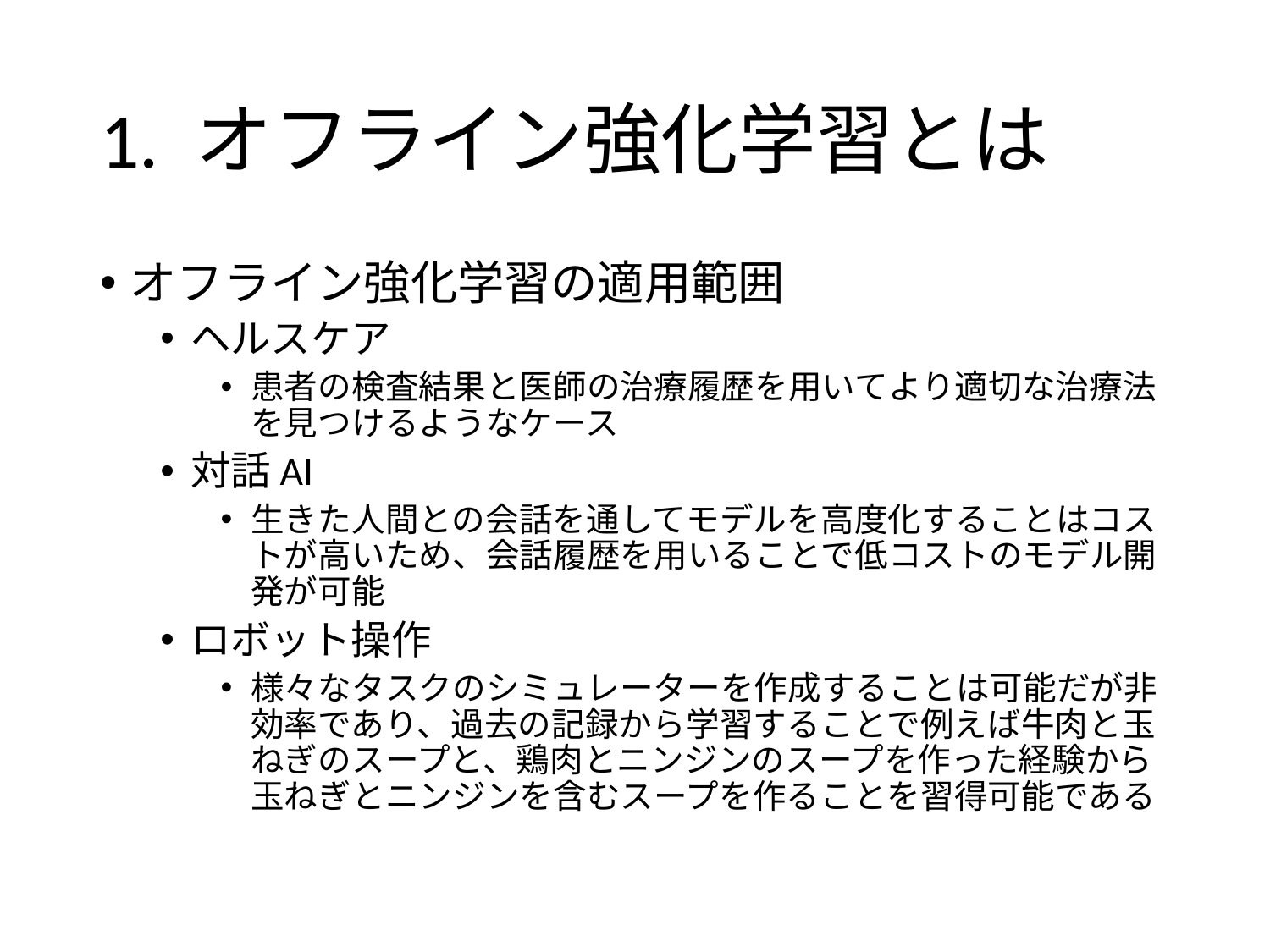

# 1. オフライン強化学習とは
オフライン強化学習の適用範囲
ヘルスケア
患者の検査結果と医師の治療履歴を用いてより適切な治療法を見つけるようなケース
対話AI
生きた人間との会話を通してモデルを高度化することはコストが高いため、会話履歴を用いることで低コストのモデル開発が可能
ロボット操作
様々なタスクのシミュレーターを作成することは可能だが非効率であり、過去の記録から学習することで例えば牛肉と玉ねぎのスープと、鶏肉とニンジンのスープを作った経験から玉ねぎとニンジンを含むスープを作ることを習得可能である